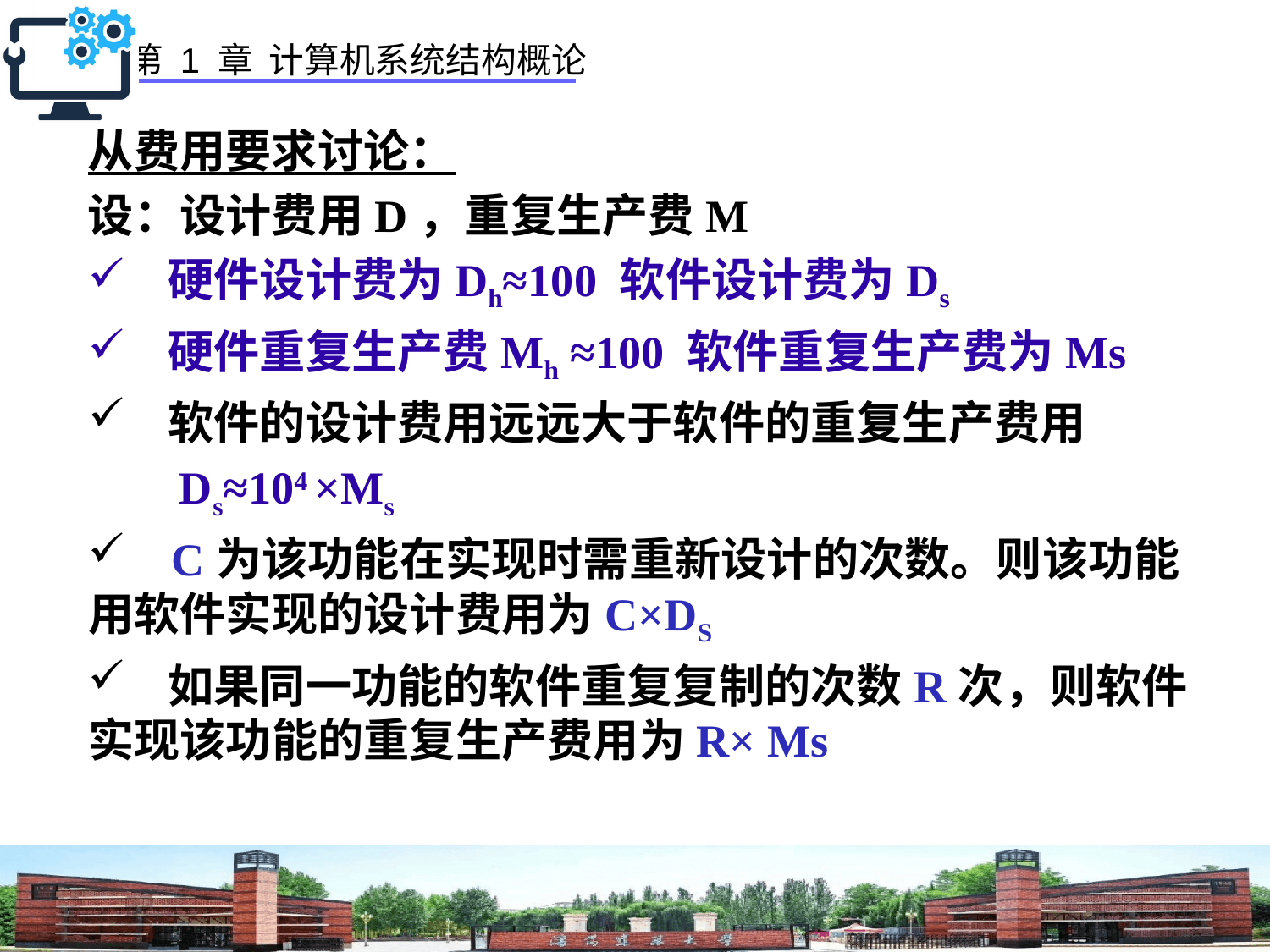

从费用要求讨论：
设：设计费用D，重复生产费M
   硬件设计费为Dh≈100 软件设计费为Ds
   硬件重复生产费Mh ≈100 软件重复生产费为Ms
   软件的设计费用远远大于软件的重复生产费用
        Ds≈104 ×Ms
    C为该功能在实现时需重新设计的次数。则该功能用软件实现的设计费用为C×DS
   如果同一功能的软件重复复制的次数R次，则软件实现该功能的重复生产费用为R× Ms